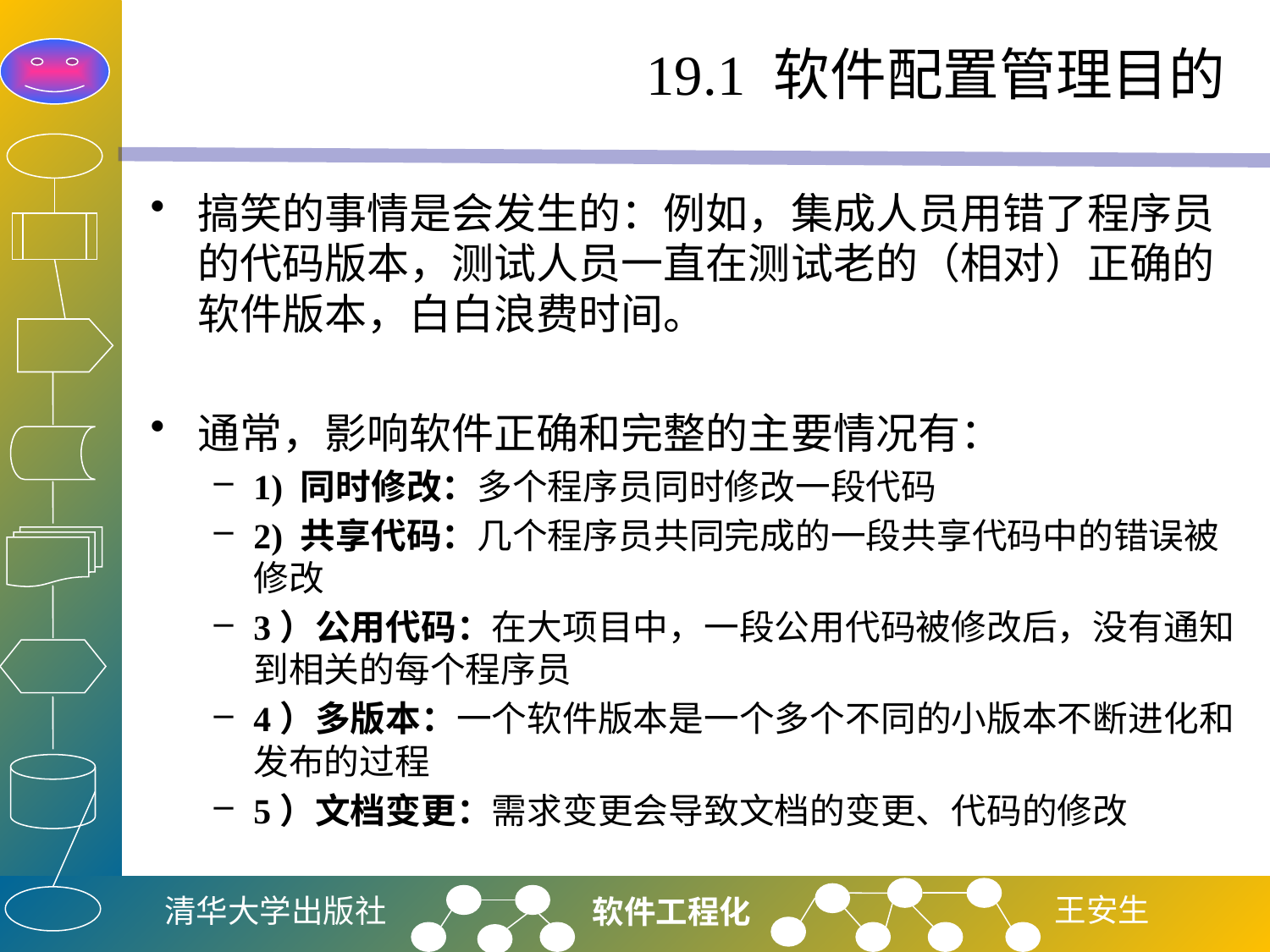

# 19.1 软件配置管理目的
搞笑的事情是会发生的：例如，集成人员用错了程序员的代码版本，测试人员一直在测试老的（相对）正确的软件版本，白白浪费时间。

通常，影响软件正确和完整的主要情况有：
1) 同时修改：多个程序员同时修改一段代码
2) 共享代码：几个程序员共同完成的一段共享代码中的错误被修改
3）公用代码：在大项目中，一段公用代码被修改后，没有通知到相关的每个程序员
4）多版本：一个软件版本是一个多个不同的小版本不断进化和发布的过程
5）文档变更：需求变更会导致文档的变更、代码的修改